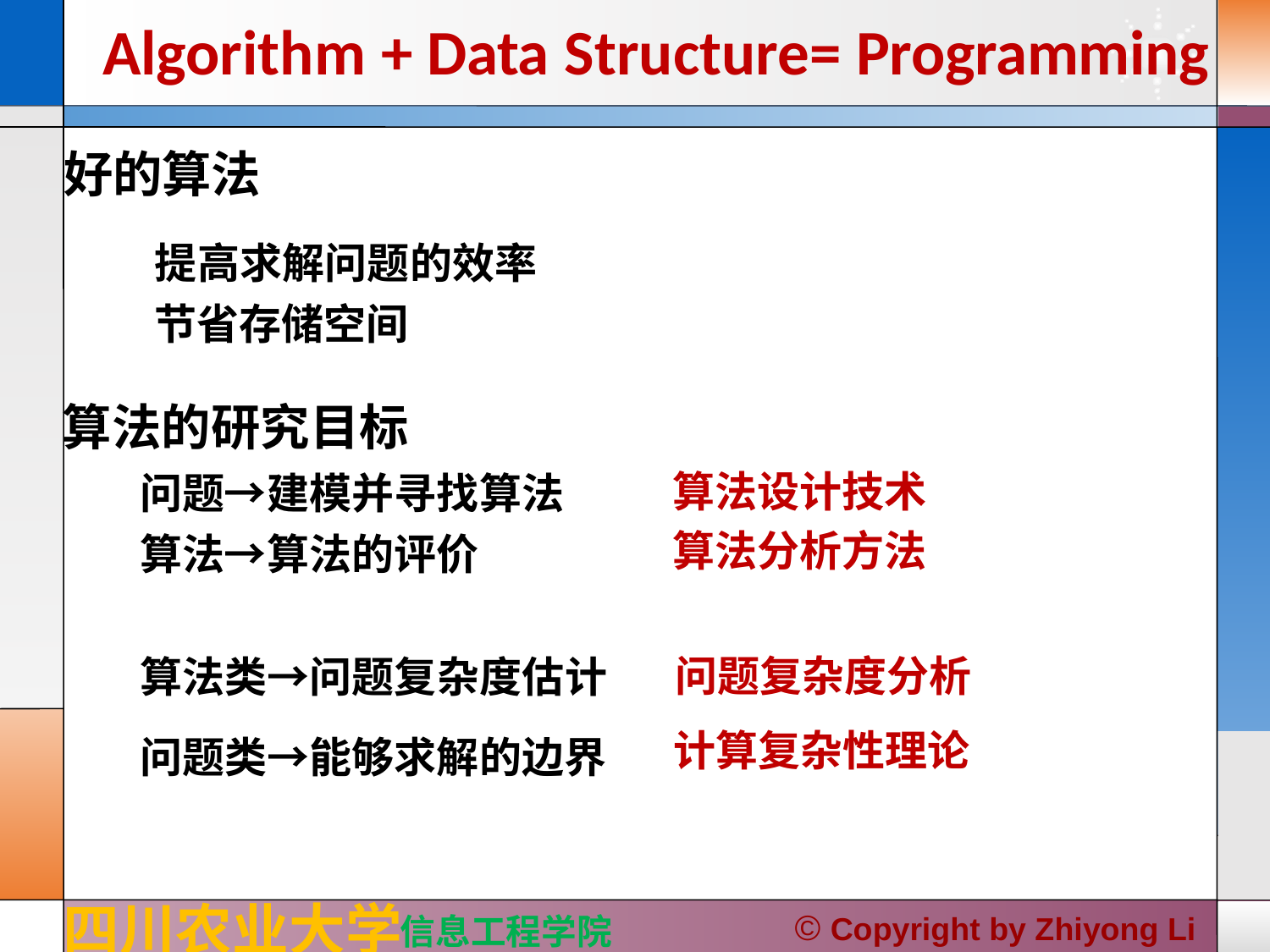

Algorithm + Data Structure= Programming
好的算法
提高求解问题的效率
节省存储空间
算法的研究目标
    问题→建模并寻找算法
    算法→算法的评价
算法设计技术
算法分析方法
问题复杂度分析
    算法类→问题复杂度估计
    问题类→能够求解的边界
计算复杂性理论